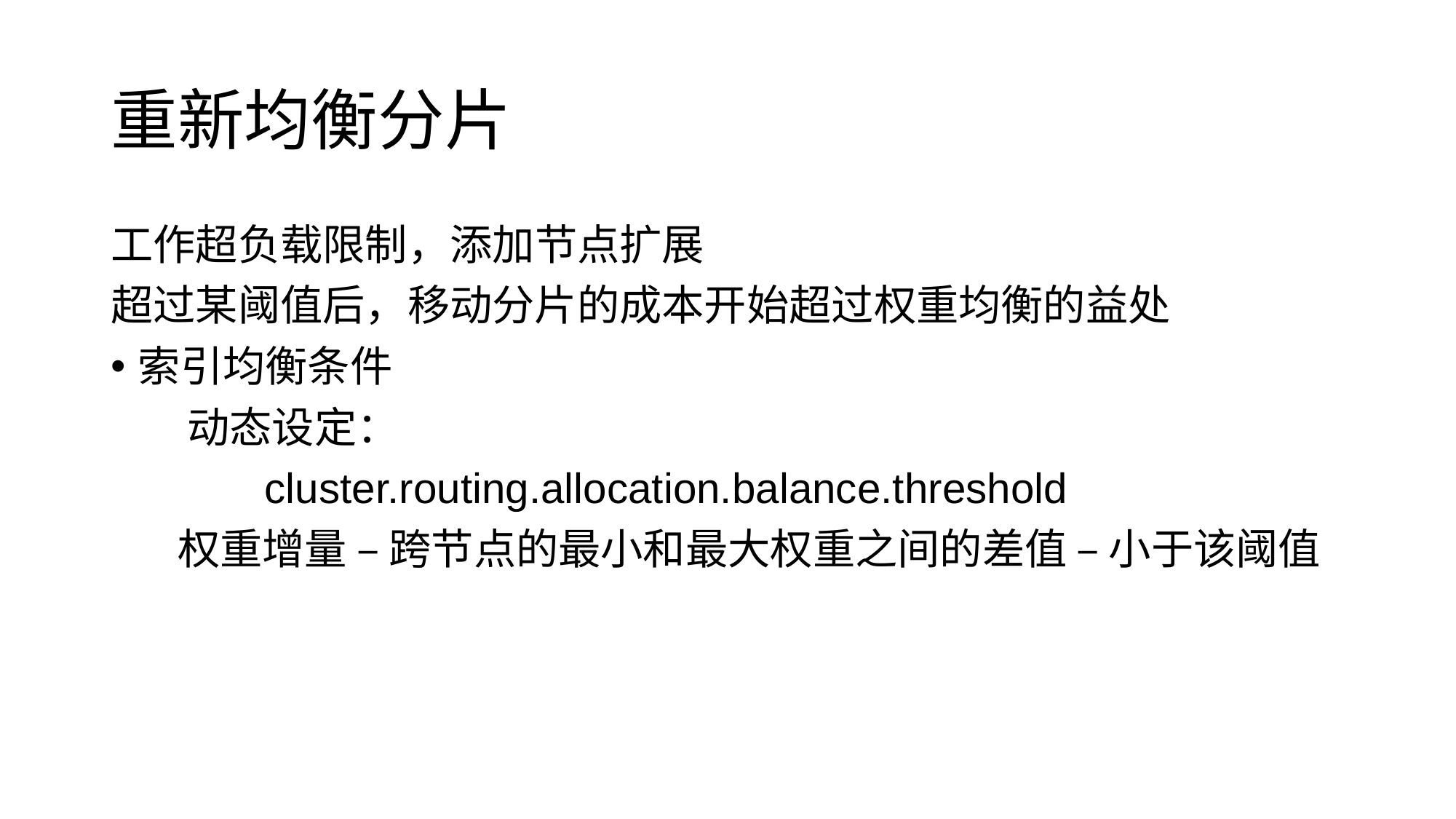

# 重新均衡分片
工作超负载限制，添加节点扩展
超过某阈值后，移动分片的成本开始超过权重均衡的益处
索引均衡条件
       动态设定：
             cluster.routing.allocation.balance.threshold
      权重增量 – 跨节点的最小和最大权重之间的差值 – 小于该阈值